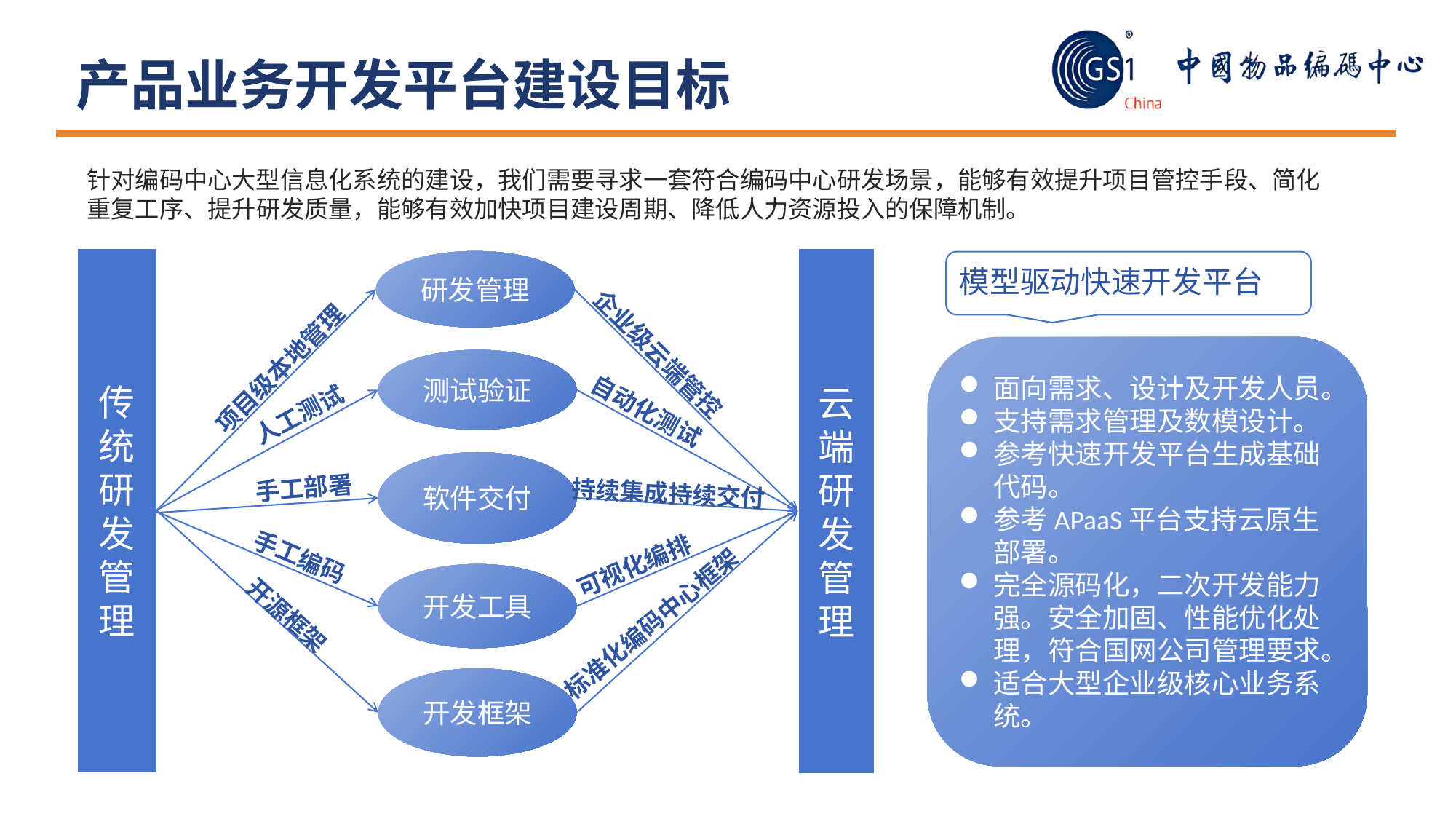

产品业务开发平台建设目标
针对编码中心大型信息化系统的建设，我们需要寻求一套符合编码中心研发场景，能够有效提升项目管控手段、简化重复工序、提升研发质量，能够有效加快项目建设周期、降低人力资源投入的保障机制。
传统研发管理
云端研发管理
研发管理

模型驱动快速开发平台
项目级本地管理
面向需求、设计及开发人员。
支持需求管理及数模设计。
参考快速开发平台生成基础代码。
参考APaaS平台支持云原生部署。
完全源码化，二次开发能力强。安全加固、性能优化处理，符合国网公司管理要求。
适合大型企业级核心业务系统。
企业级云端管控
测试验证
人工测试
自动化测试
软件交付
手工部署
持续集成持续交付
可视化编排
手工编码
开发工具
标准化编码中心框架
开源框架
开发框架